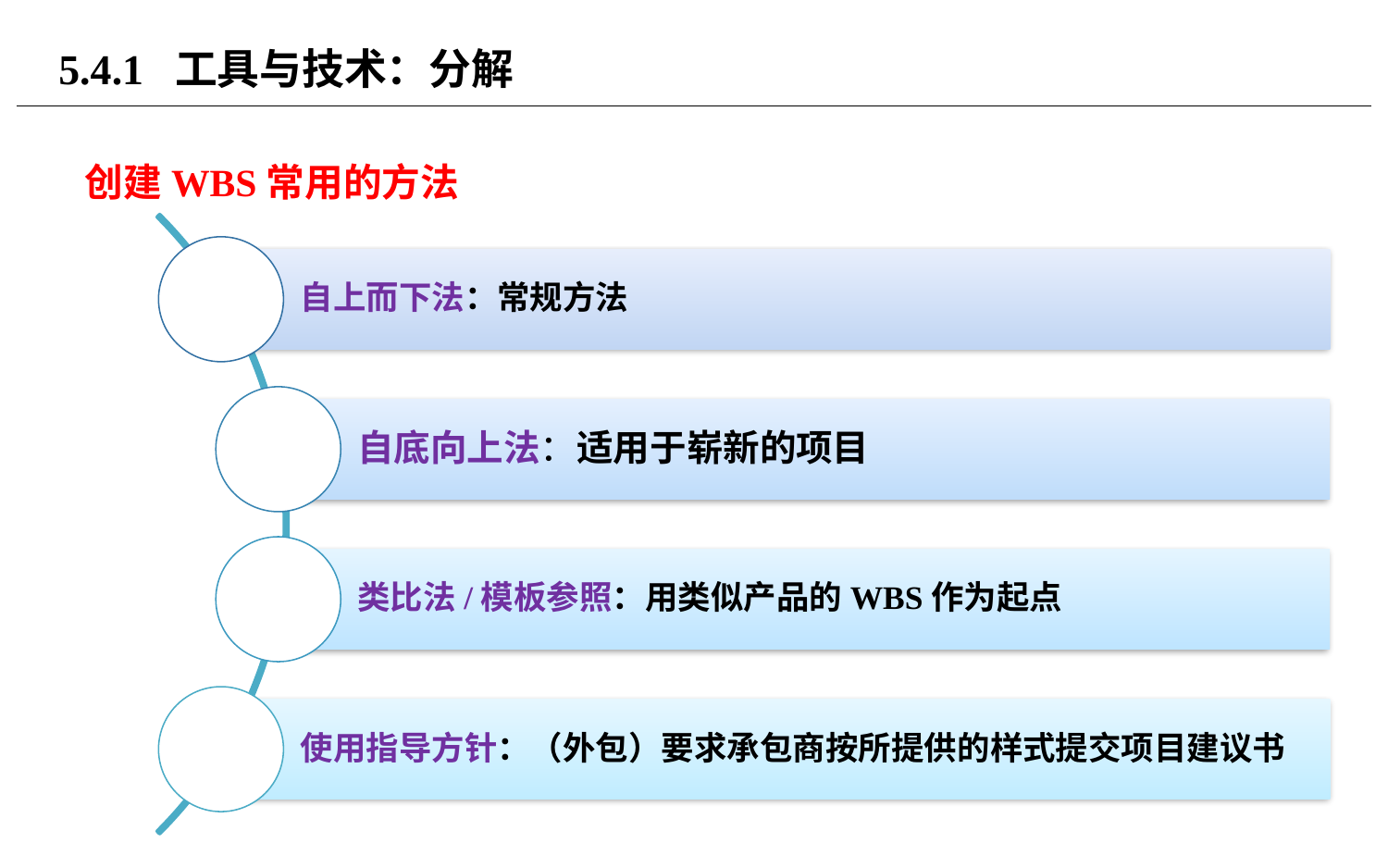

# 5.4.1  工具与技术：分解
创建WBS常用的方法

自上而下法：常规方法
自底向上法：适用于崭新的项目
类比法/模板参照：用类似产品的WBS作为起点
使用指导方针：（外包）要求承包商按所提供的样式提交项目建议书